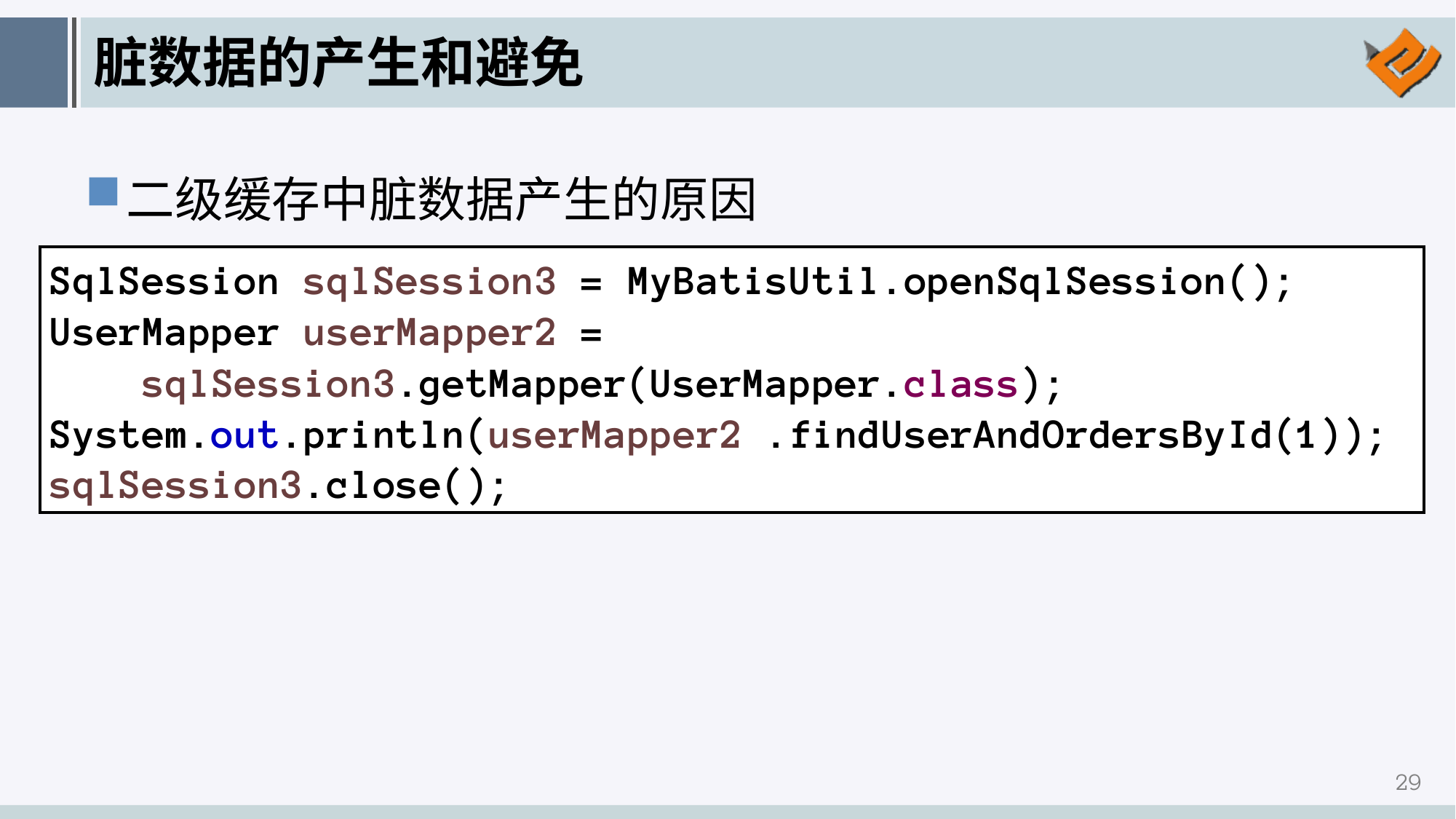

# 脏数据的产生和避免
二级缓存中脏数据产生的原因

SqlSession sqlSession3 = MyBatisUtil.openSqlSession();
UserMapper userMapper2 =
    sqlSession3.getMapper(UserMapper.class);
System.out.println(userMapper2 .findUserAndOrdersById(1));
sqlSession3.close();